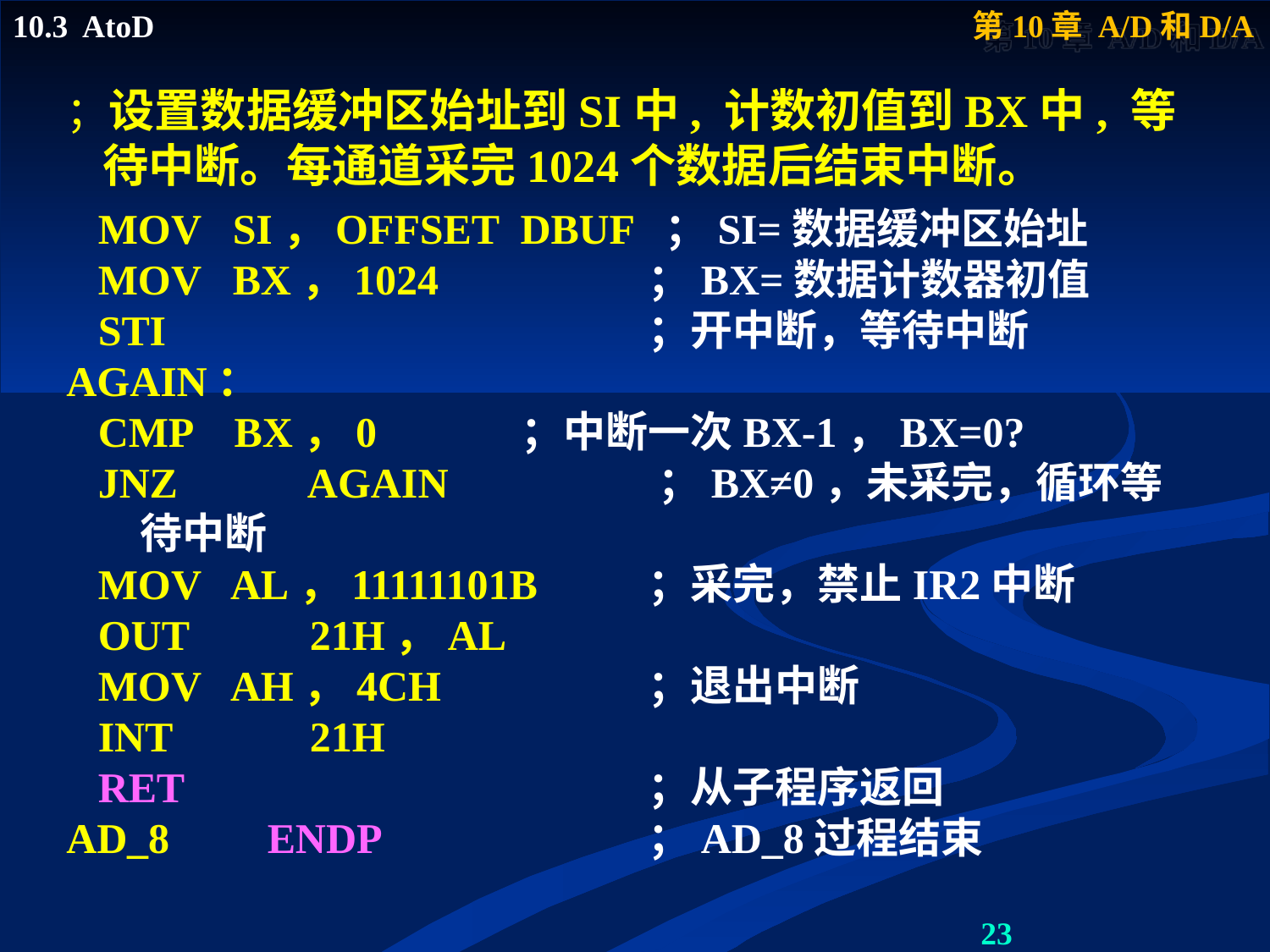

；设置数据缓冲区始址到SI中, 计数初值到BX中, 等待中断。每通道采完1024个数据后结束中断。
   MOV   SI，OFFSET  DBUF  ；SI=数据缓冲区始址
   MOV   BX，1024		；BX=数据计数器初值
   STI				；开中断，等待中断
AGAIN：
   CMP    BX，0	      	；中断一次BX-1，BX=0?
   JNZ	    AGAIN	            ；BX≠0，未采完，循环等待中断
   MOV   AL，11111101B	；采完，禁止IR2中断
   OUT	    21H，AL
   MOV   AH，4CH		；退出中断
   INT	    21H
   RET				；从子程序返回
AD_8	ENDP			；AD_8过程结束